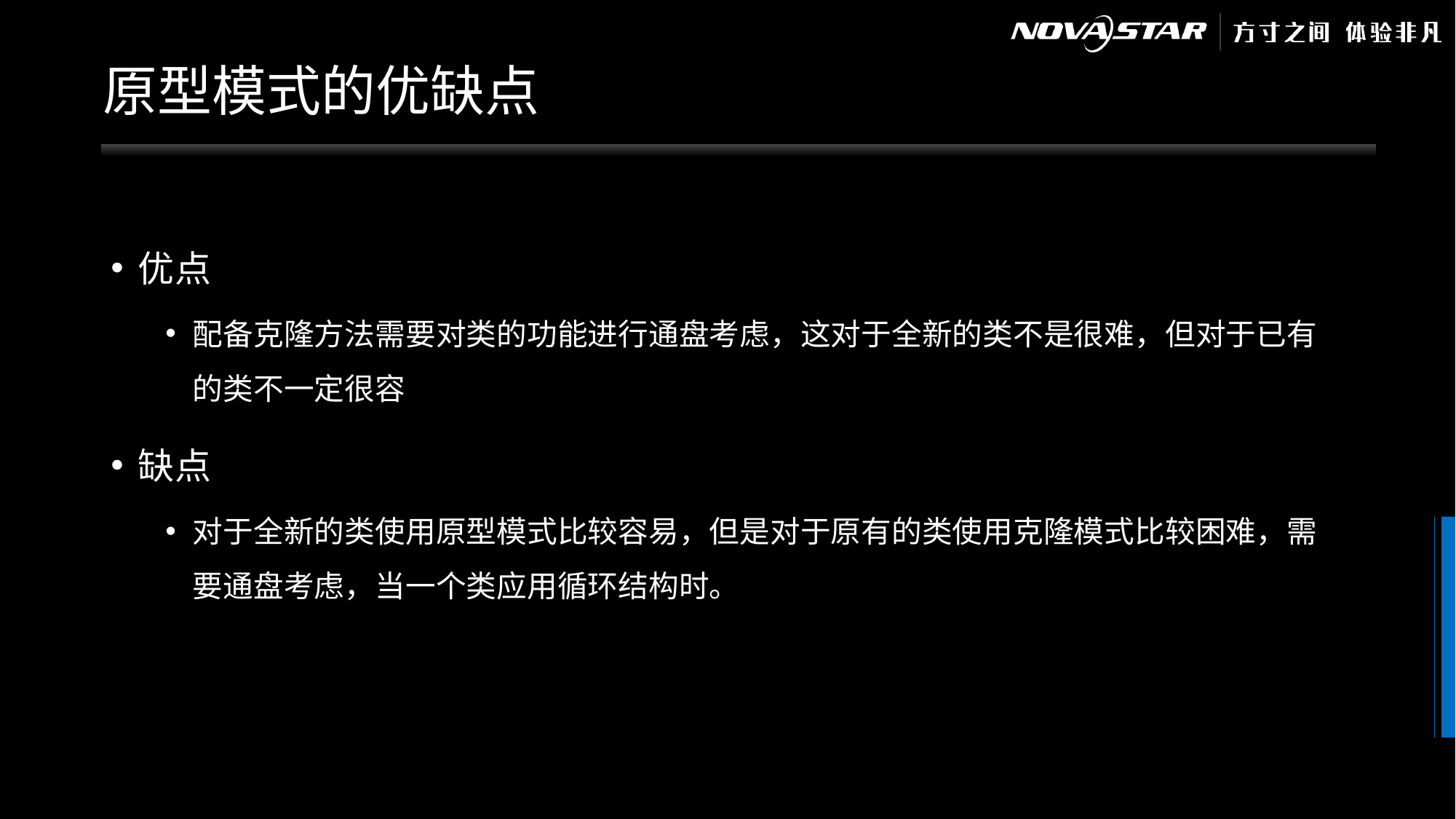

# 原型模式的优缺点

优点
配备克隆方法需要对类的功能进行通盘考虑，这对于全新的类不是很难，但对于已有的类不一定很容
缺点
对于全新的类使用原型模式比较容易，但是对于原有的类使用克隆模式比较困难，需要通盘考虑，当一个类应用循环结构时。